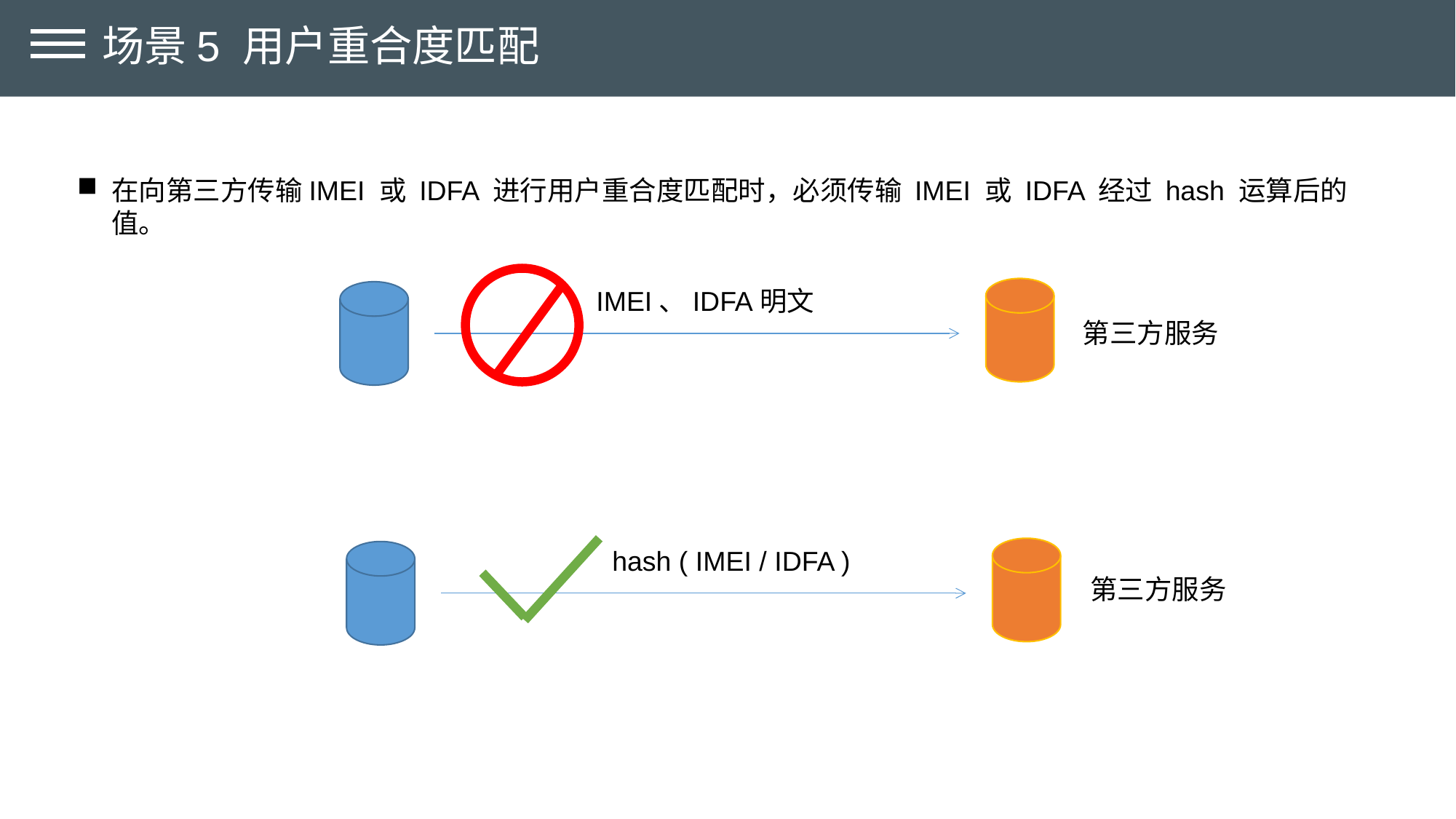

场景5 用户重合度匹配
在向第三方传输IMEI 或 IDFA 进行用户重合度匹配时，必须传输 IMEI 或 IDFA 经过 hash 运算后的值。

IMEI、IDFA明文

第三方服务
hash ( IMEI / IDFA )

第三方服务